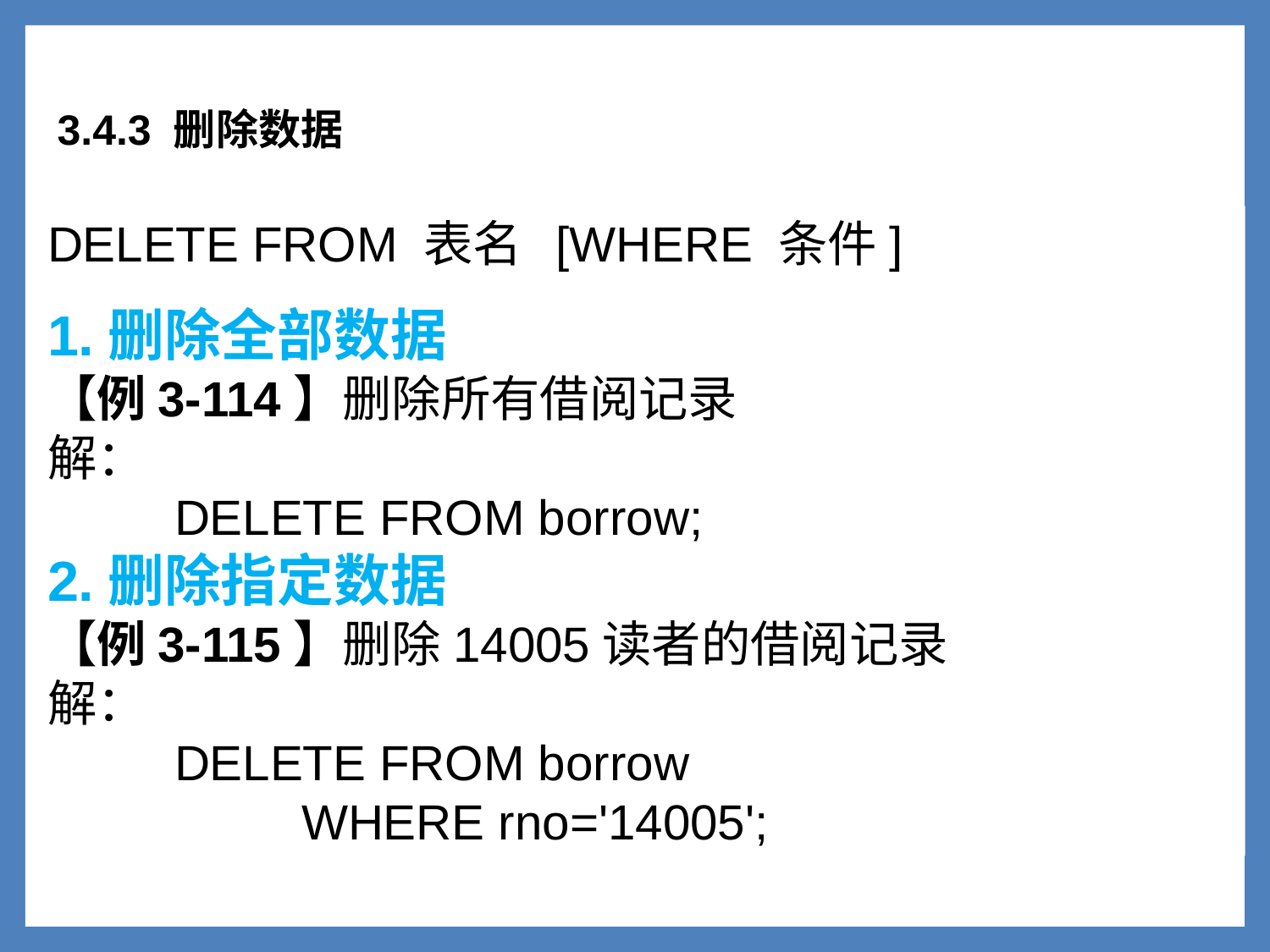

3.4.3 删除数据

DELETE FROM 表名  [WHERE 条件]
1.删除全部数据
【例3-114】删除所有借阅记录
解：
	DELETE FROM borrow;
2.删除指定数据
【例3-115】删除14005读者的借阅记录
解：
	DELETE FROM borrow
		WHERE rno='14005';
1